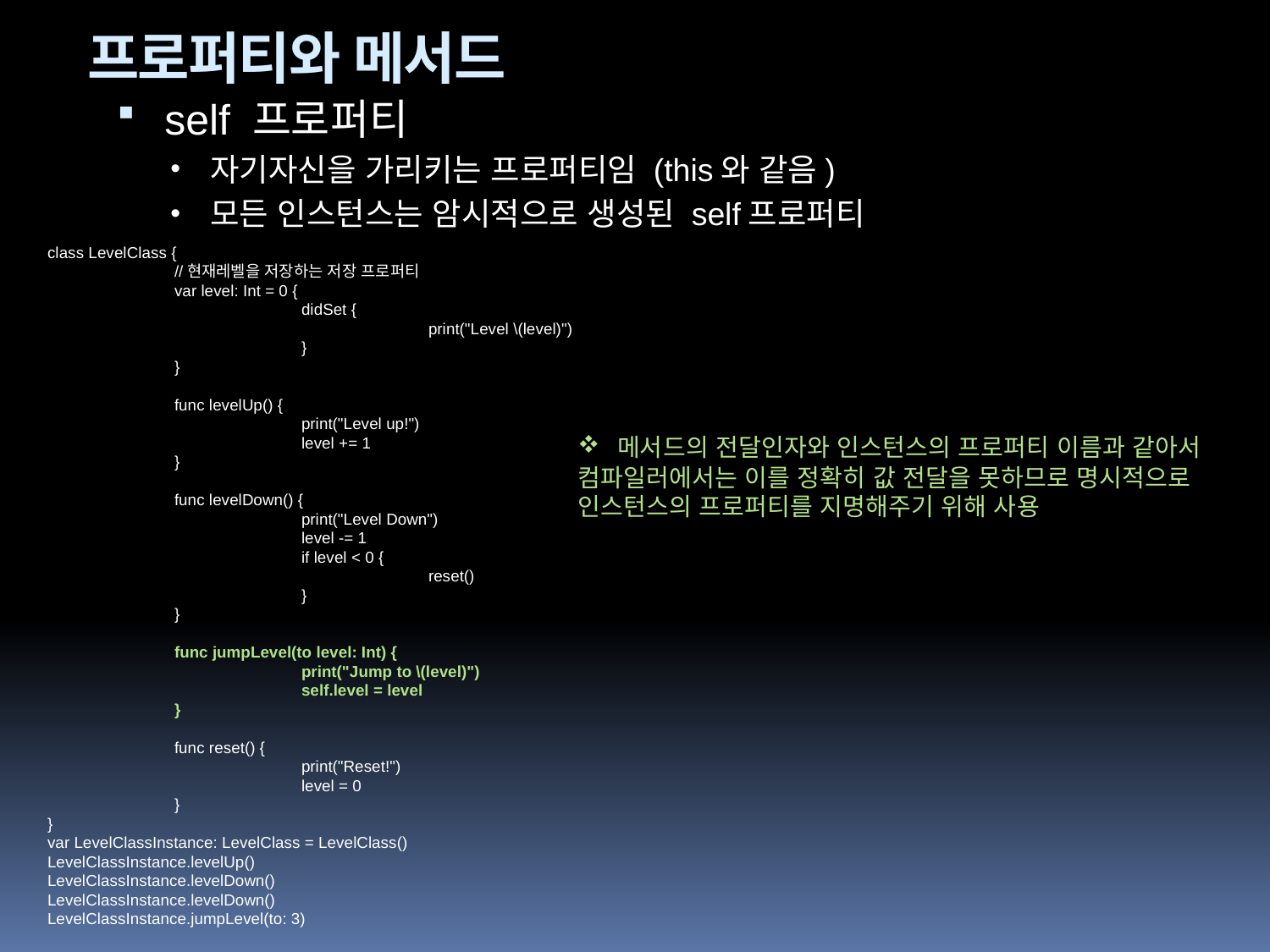

프로퍼티와 메서드
self 프로퍼티
자기자신을 가리키는 프로퍼티임 (this와 같음)
모든 인스턴스는 암시적으로 생성된 self프로퍼티
class LevelClass {
	//현재레벨을 저장하는 저장 프로퍼티
	var level: Int = 0 {
		didSet {
			print("Level \(level)")
		}
	}

	func levelUp() {
		print("Level up!")
		level += 1
	}

	func levelDown() {
		print("Level Down")
		level -= 1
		if level < 0 {
			reset()
		}
	}

	func jumpLevel(to level: Int) {
		print("Jump to \(level)")
		self.level = level
	}

	func reset() {
		print("Reset!")
		level = 0
	}
}
var LevelClassInstance: LevelClass = LevelClass()
LevelClassInstance.levelUp()
LevelClassInstance.levelDown()
LevelClassInstance.levelDown()
LevelClassInstance.jumpLevel(to: 3)

메서드의 전달인자와 인스턴스의 프로퍼티 이름과 같아서
컴파일러에서는 이를 정확히 값 전달을 못하므로 명시적으로
인스턴스의 프로퍼티를 지명해주기 위해 사용